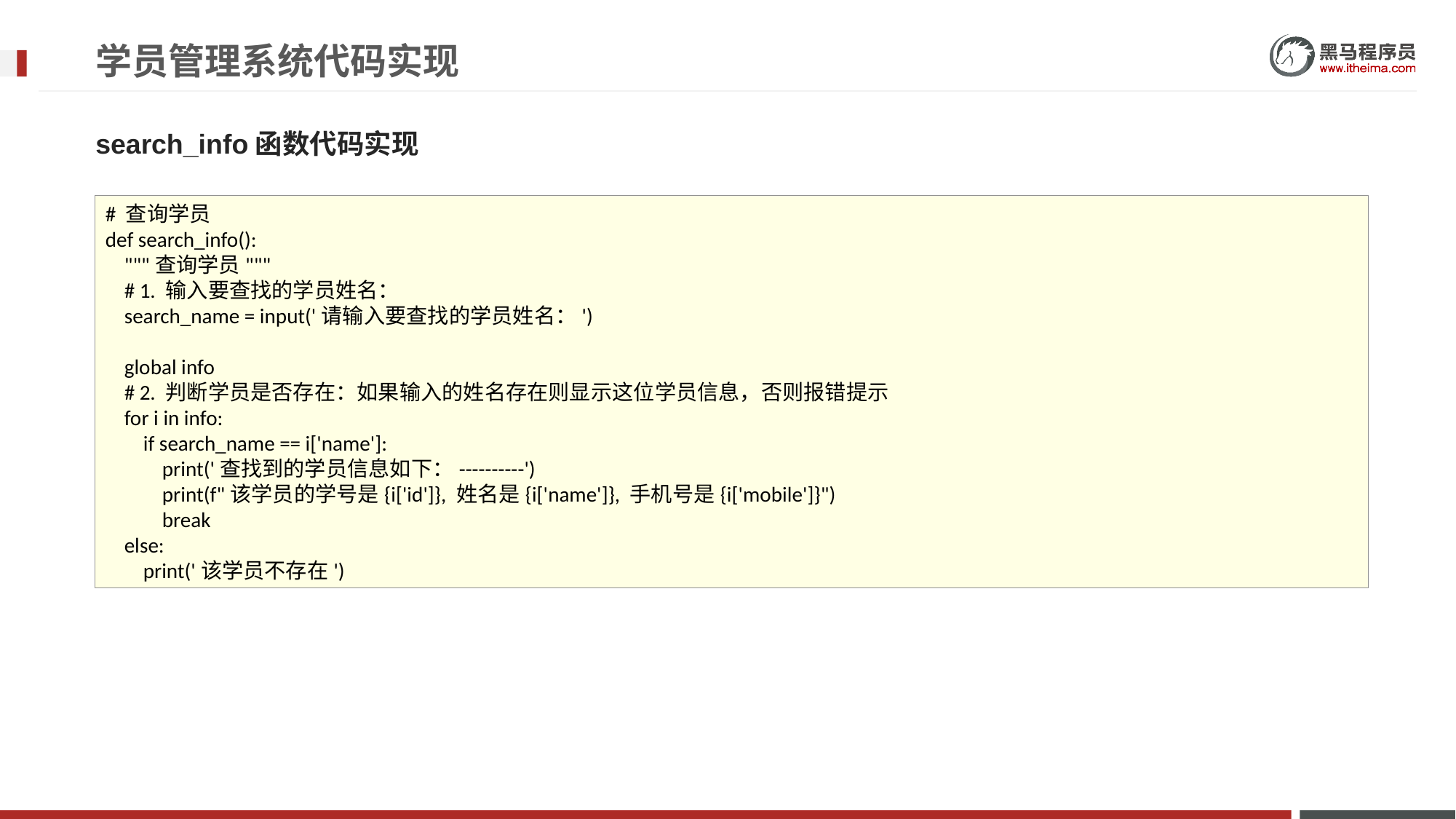

# 学员管理系统代码实现
search_info函数代码实现
# 查询学员
def search_info():
    """查询学员"""
    # 1. 输入要查找的学员姓名：
    search_name = input('请输入要查找的学员姓名：')

    global info
    # 2. 判断学员是否存在：如果输入的姓名存在则显示这位学员信息，否则报错提示
    for i in info:
        if search_name == i['name']:
            print('查找到的学员信息如下：----------')
            print(f"该学员的学号是{i['id']}, 姓名是{i['name']}, 手机号是{i['mobile']}")
            break
    else:
        print('该学员不存在')